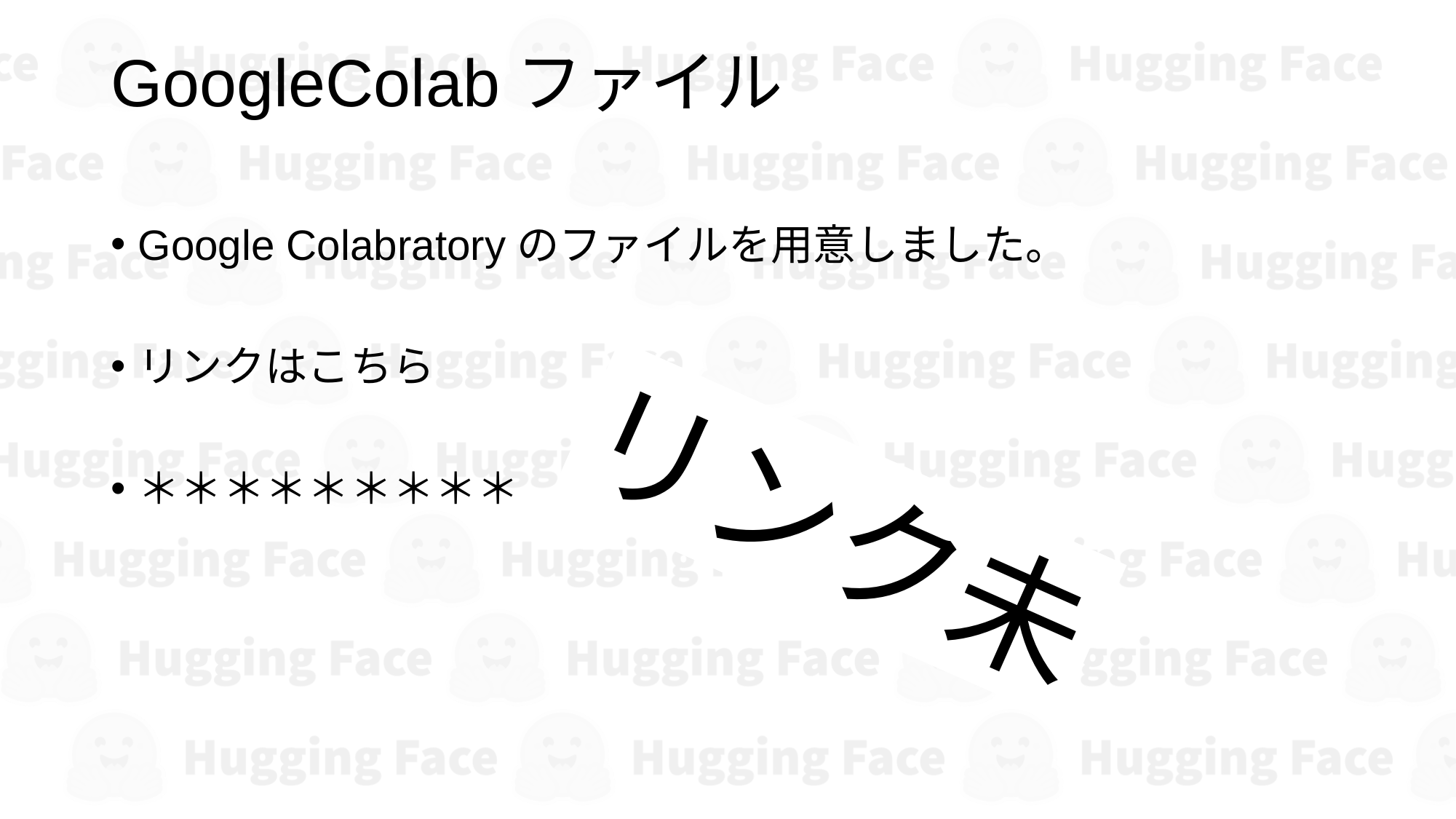

# GoogleColabファイル
Google Colabratoryのファイルを用意しました。

リンクはこちら

＊＊＊＊＊＊＊＊＊
リンク未